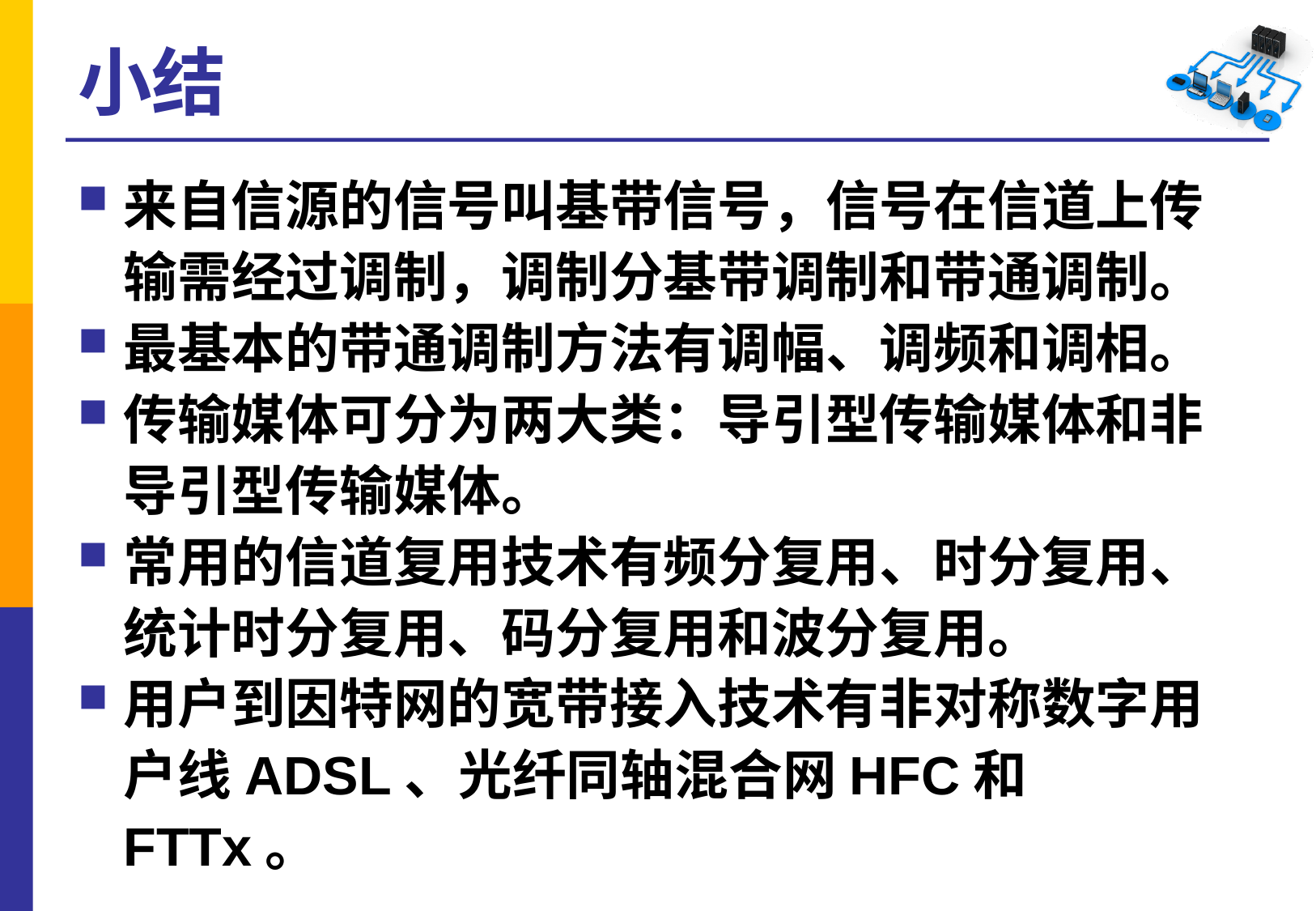

# 小结
来自信源的信号叫基带信号，信号在信道上传输需经过调制，调制分基带调制和带通调制。
最基本的带通调制方法有调幅、调频和调相。
传输媒体可分为两大类：导引型传输媒体和非导引型传输媒体。
常用的信道复用技术有频分复用、时分复用、统计时分复用、码分复用和波分复用。
用户到因特网的宽带接入技术有非对称数字用户线ADSL、光纤同轴混合网HFC和FTTx。